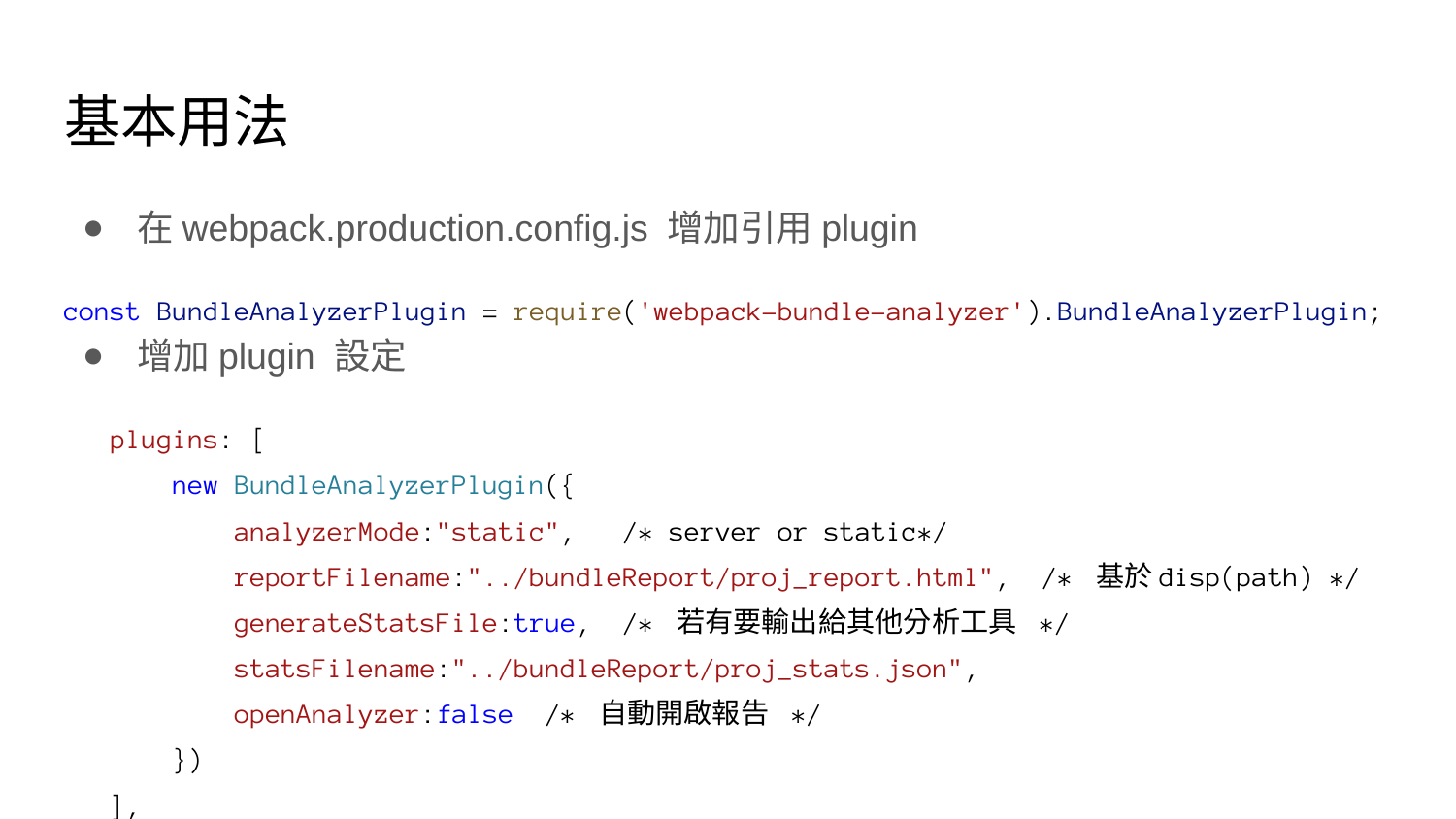

# 基本用法
在webpack.production.config.js 增加引用plugin
const BundleAnalyzerPlugin = require('webpack-bundle-analyzer').BundleAnalyzerPlugin;
增加plugin 設定
   plugins: [
       new BundleAnalyzerPlugin({
           analyzerMode:"static",   /* server or static*/
           reportFilename:"../bundleReport/proj_report.html",  /* 基於disp(path) */
           generateStatsFile:true,  /* 若有要輸出給其他分析工具 */
           statsFilename:"../bundleReport/proj_stats.json",
           openAnalyzer:false  /* 自動開啟報告 */
       })
   ],